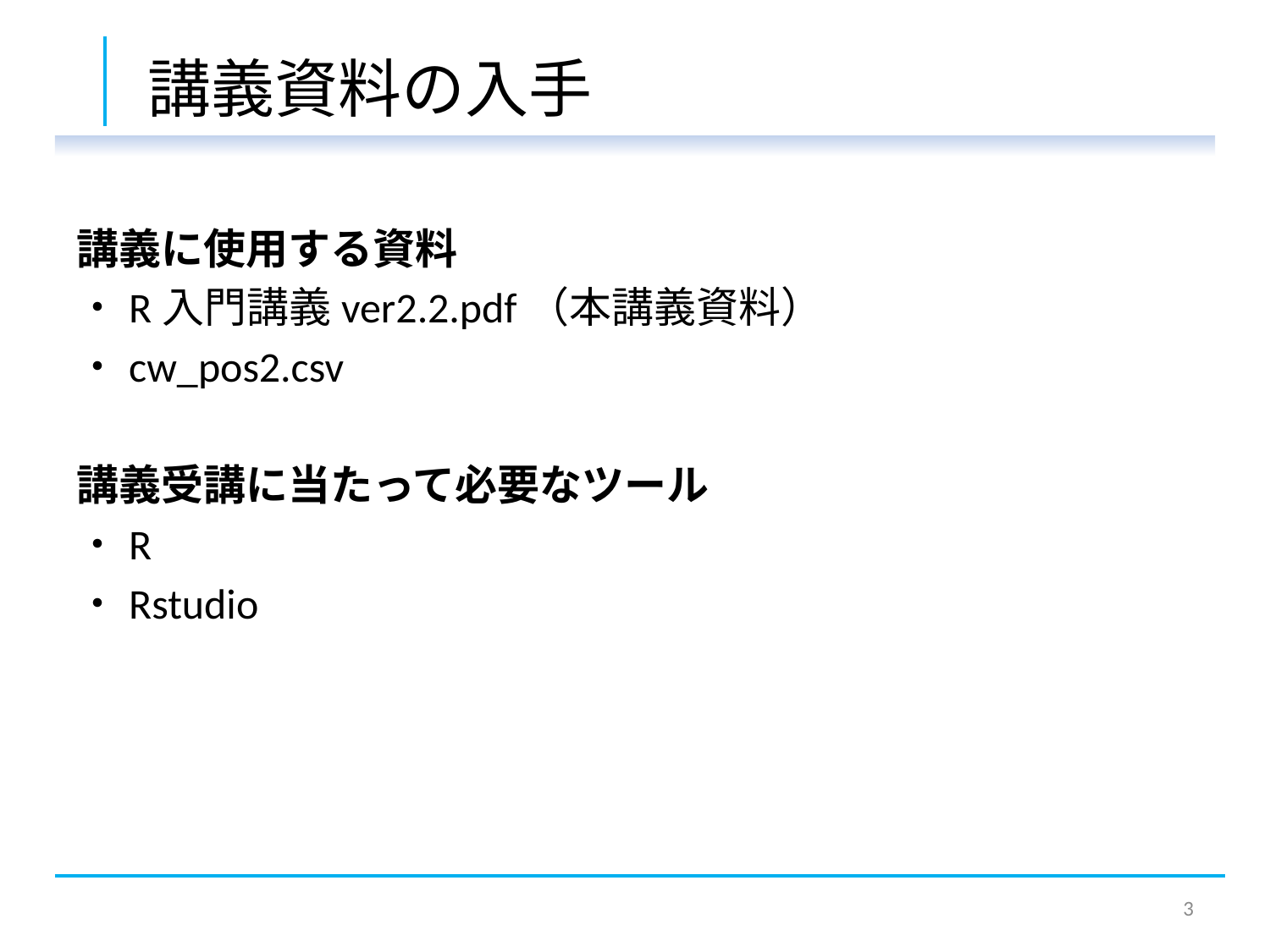

# 講義資料の入手

講義に使用する資料
・R入門講義ver2.2.pdf（本講義資料）
・cw_pos2.csv

講義受講に当たって必要なツール
・R
・Rstudio
3